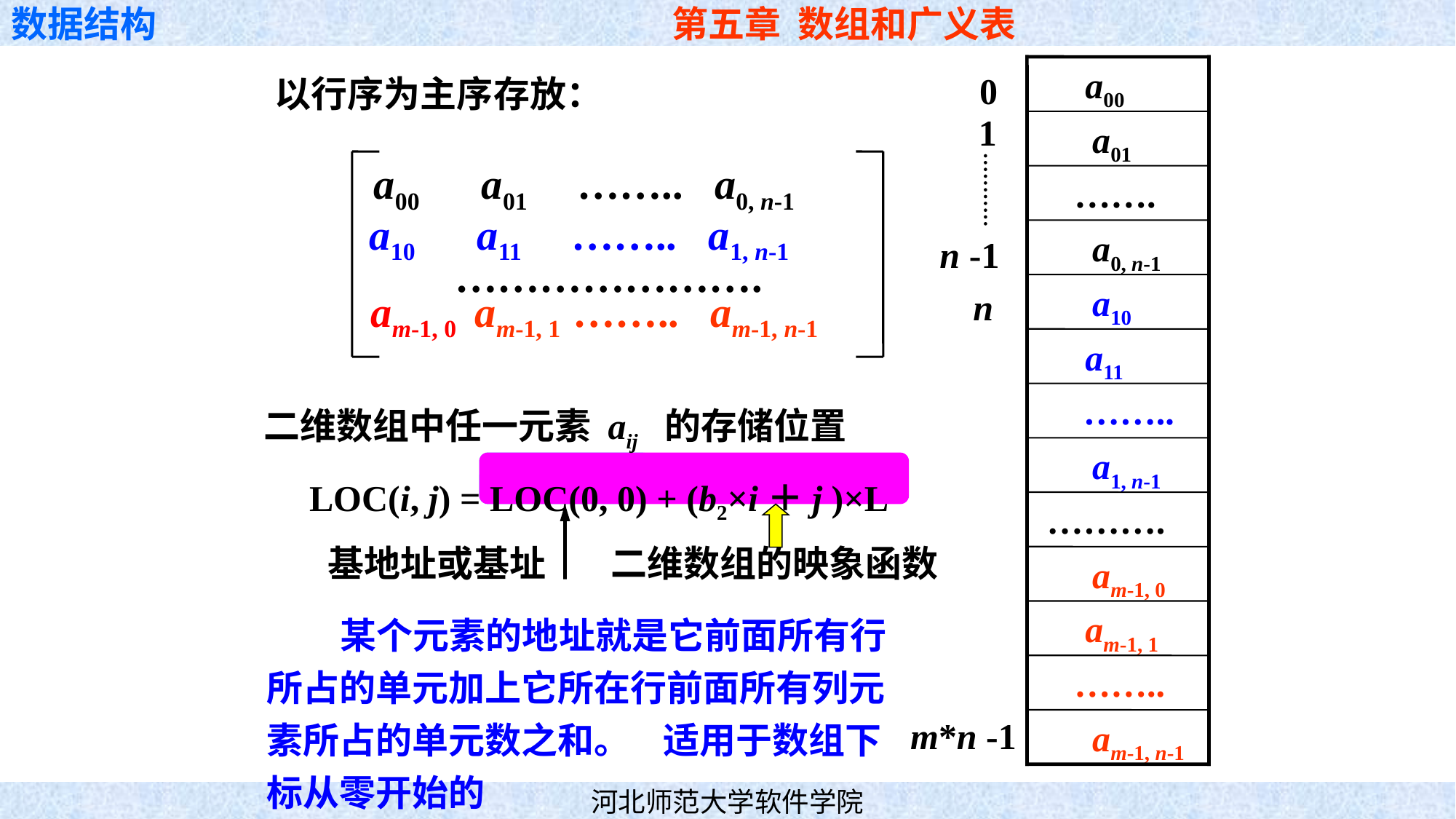

a00

      a01

    …….

      a0, n-1

      a10

         a11

     ……..

      a1, n-1

 ……….

      am-1, 0

         am-1, 1

    ……..

      am-1, n-1

0
1

n -1
n
m*n -1
以行序为主序存放：
             a00          a01        ……..   a0, n-1

             a10          a11        ……..   a1, n-1
             ………………….
              am-1, 0   am-1, 1  ……..   am-1, n-1

二维数组中任一元素 aij  的存储位置
     LOC(i, j) = LOC(0, 0) + (b2×i＋j )×L

基地址或基址
二维数组的映象函数
        某个元素的地址就是它前面所有行
所占的单元加上它所在行前面所有列元
素所占的单元数之和。    适用于数组下标从零开始的